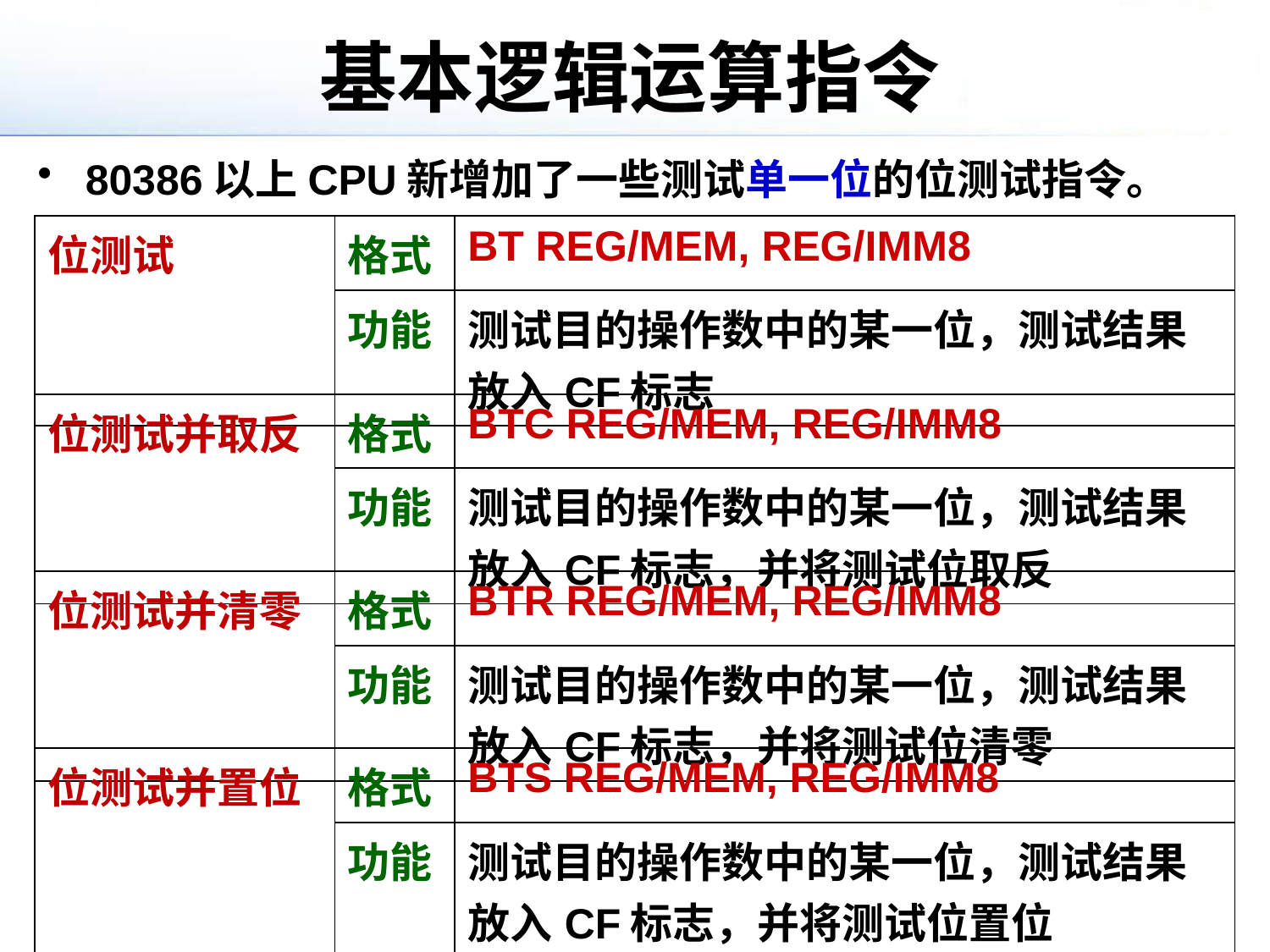

# 基本逻辑运算指令
80386以上CPU新增加了一些测试单一位的位测试指令。
| 位测试 | 格式 | BT REG/MEM, REG/IMM8 |
| --- | --- | --- |
|  | 功能 | 测试目的操作数中的某一位，测试结果放入CF标志 |
| 位测试并取反 | 格式 | BTC REG/MEM, REG/IMM8 |
| --- | --- | --- |
|  | 功能 | 测试目的操作数中的某一位，测试结果放入CF标志，并将测试位取反 |
| 位测试并清零 | 格式 | BTR REG/MEM, REG/IMM8 |
| --- | --- | --- |
|  | 功能 | 测试目的操作数中的某一位，测试结果放入CF标志，并将测试位清零 |
| 位测试并置位 | 格式 | BTS REG/MEM, REG/IMM8 |
| --- | --- | --- |
|  | 功能 | 测试目的操作数中的某一位，测试结果放入CF标志，并将测试位置位 |